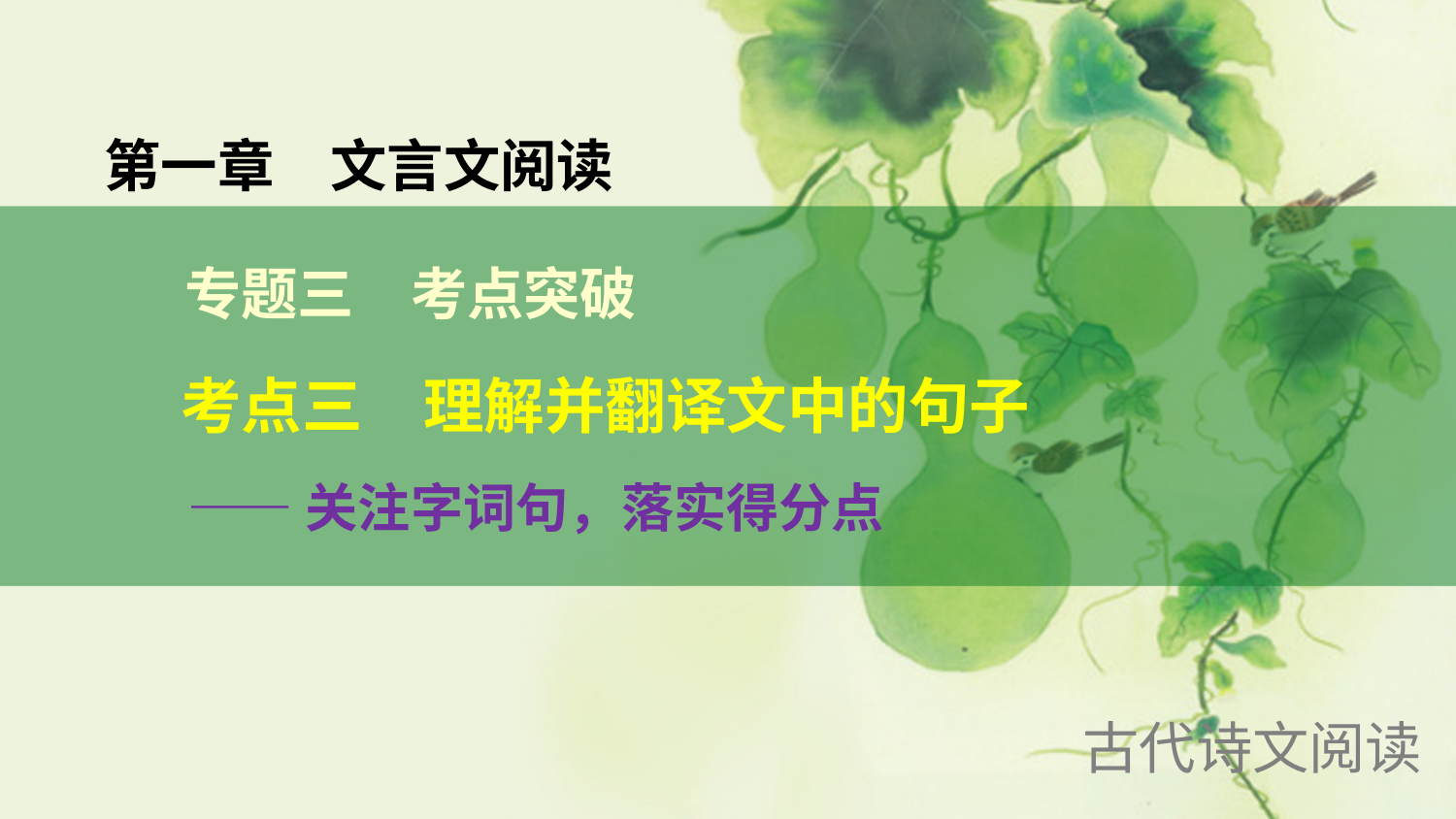

第一章　文言文阅读
专题三　考点突破
考点三　理解并翻译文中的句子
——关注字词句，落实得分点
古代诗文阅读